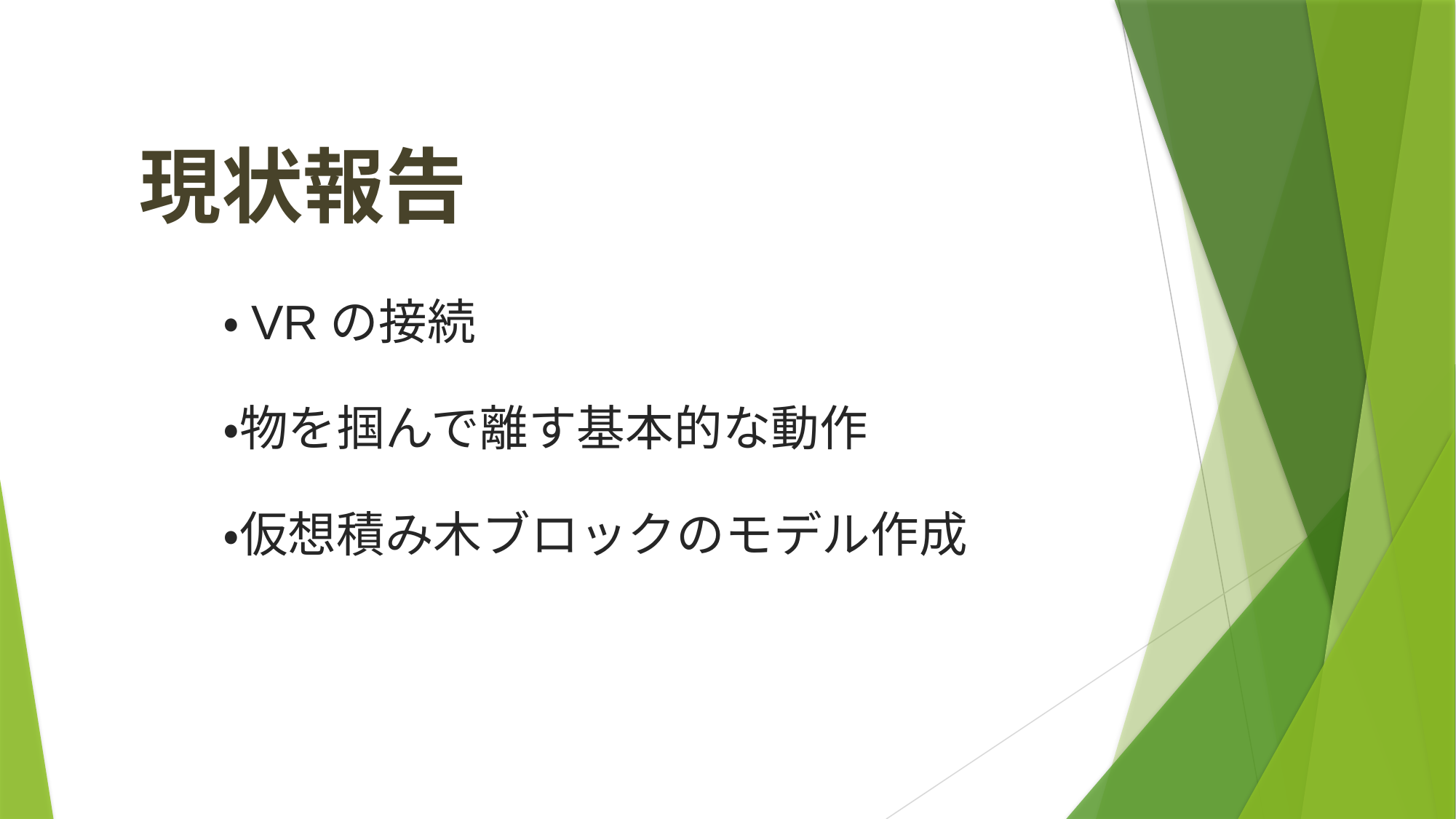

現状報告
・VRの接続
・物を掴んで離す基本的な動作
・仮想積み木ブロックのモデル作成